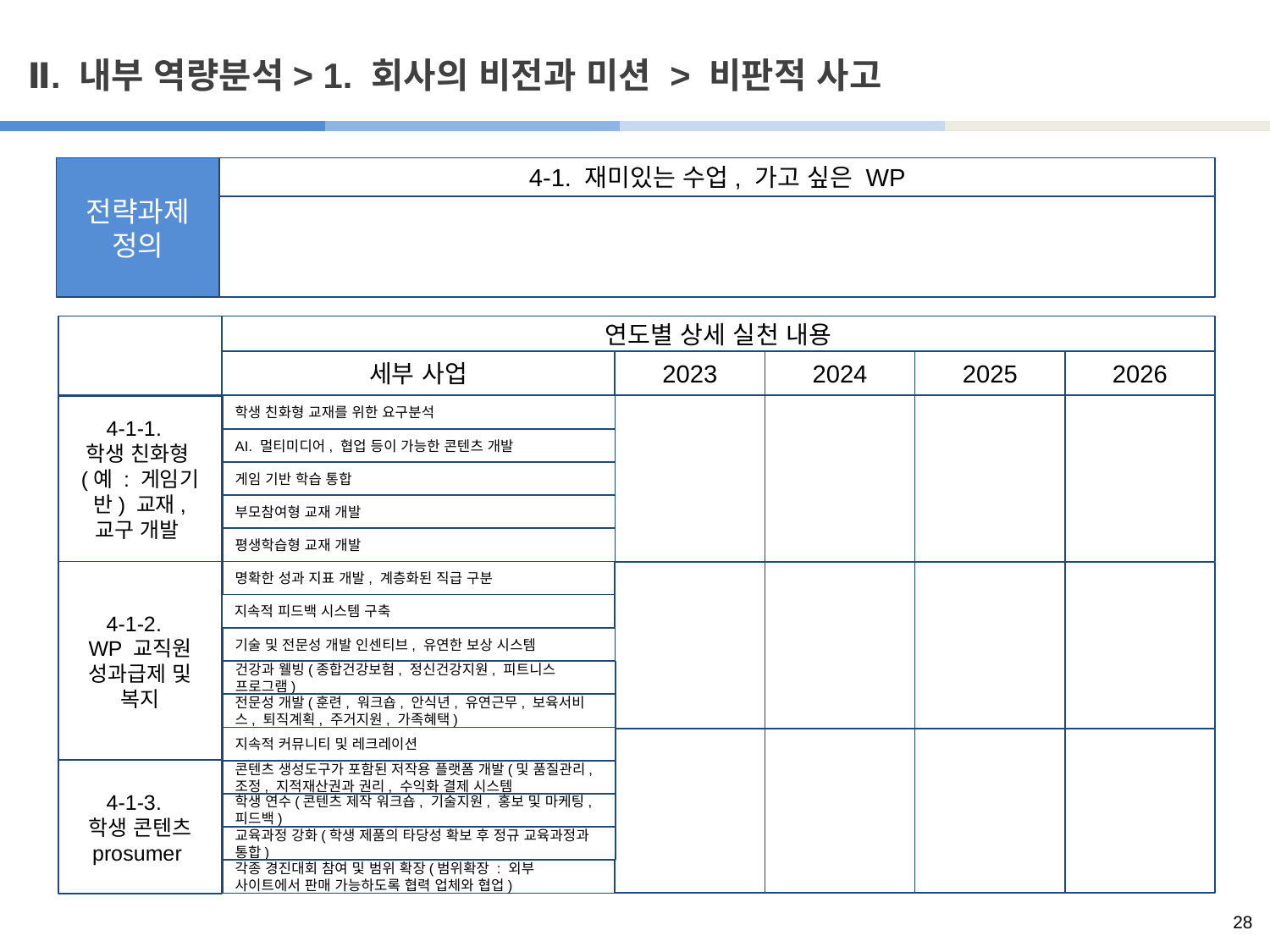

# Ⅱ. 내부 역량분석> 1. 회사의 비전과 미션 > 비판적 사고
4-1. 재미있는 수업, 가고 싶은 WP
전략과제
정의

연도별 상세 실천 내용
세부 사업
2023
2024
2025
2026

4-1-1.
학생 친화형(예 : 게임기반) 교재, 교구 개발
학생 친화형 교재를 위한 요구분석
AI. 멀티미디어, 협업 등이 가능한 콘텐츠 개발
게임 기반 학습 통합
부모참여형 교재 개발
평생학습형 교재 개발
명확한 성과 지표 개발, 계층화된 직급 구분
4-1-2.
WP 교직원 성과급제 및 복지

지속적 피드백 시스템 구축
기술 및 전문성 개발 인센티브, 유연한 보상 시스템
건강과 웰빙(종합건강보험, 정신건강지원, 피트니스 프로그램)
전문성 개발(훈련, 워크숍, 안식년, 유연근무, 보육서비스, 퇴직계획, 주거지원, 가족혜택)
지속적 커뮤니티 및 레크레이션

4-1-3.
학생 콘텐츠 prosumer
콘텐츠 생성도구가 포함된 저작용 플랫폼 개발(및 품질관리, 조정, 지적재산권과 권리, 수익화 결제 시스템
학생 연수(콘텐츠 제작 워크숍, 기술지원, 홍보 및 마케팅, 피드백)
교육과정 강화(학생 제품의 타당성 확보 후 정규 교육과정과 통합)
각종 경진대회 참여 및 범위 확장(범위확장 : 외부 사이트에서 판매 가능하도록 협력 업체와 협업)
28